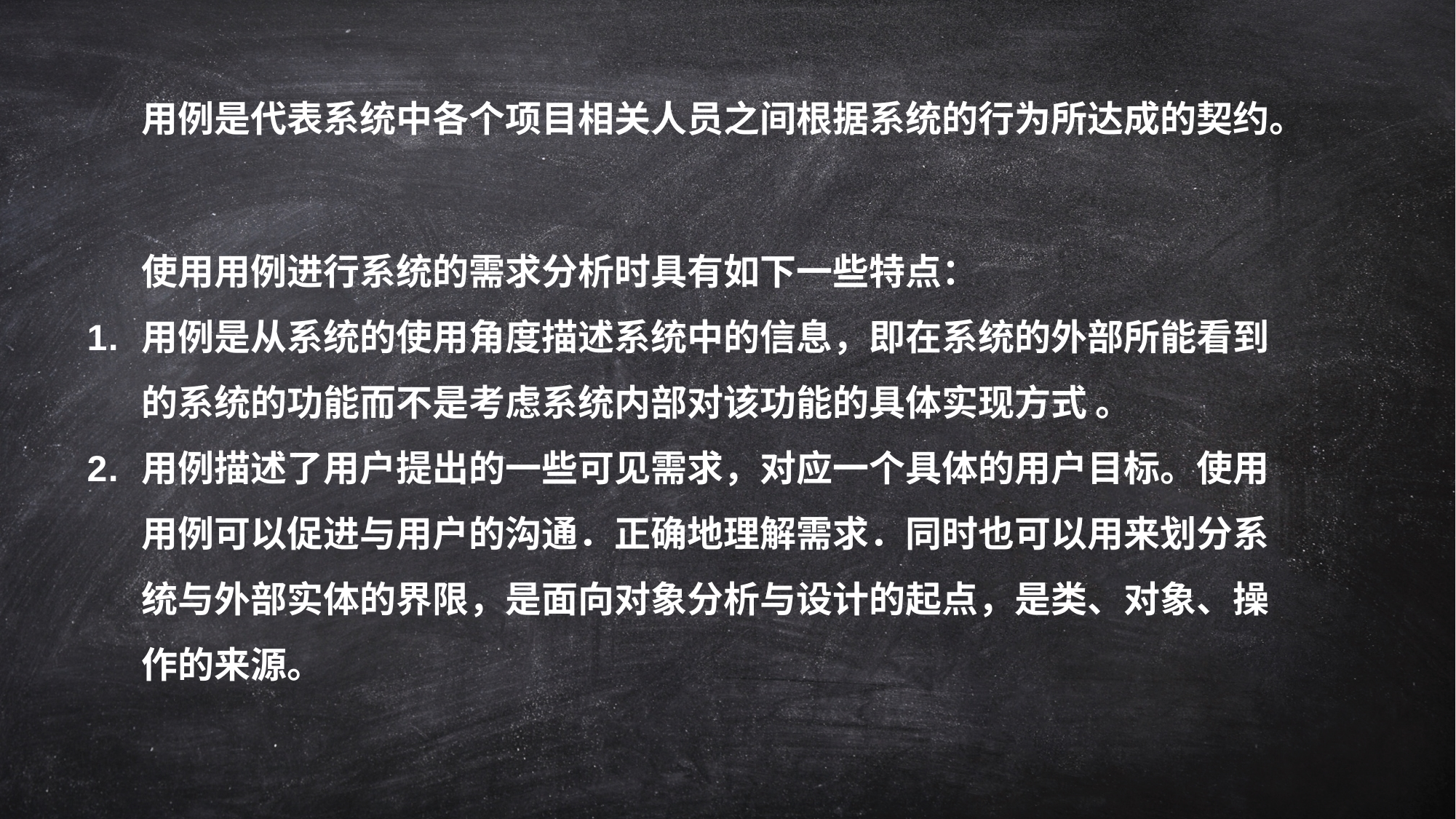

用例是代表系统中各个项目相关人员之间根据系统的行为所达成的契约。

使用用例进行系统的需求分析时具有如下一些特点：
用例是从系统的使用角度描述系统中的信息，即在系统的外部所能看到的系统的功能而不是考虑系统内部对该功能的具体实现方式 。
用例描述了用户提出的一些可见需求，对应一个具体的用户目标。使用用例可以促进与用户的沟通．正确地理解需求．同时也可以用来划分系统与外部实体的界限，是面向对象分析与设计的起点，是类、对象、操作的来源。